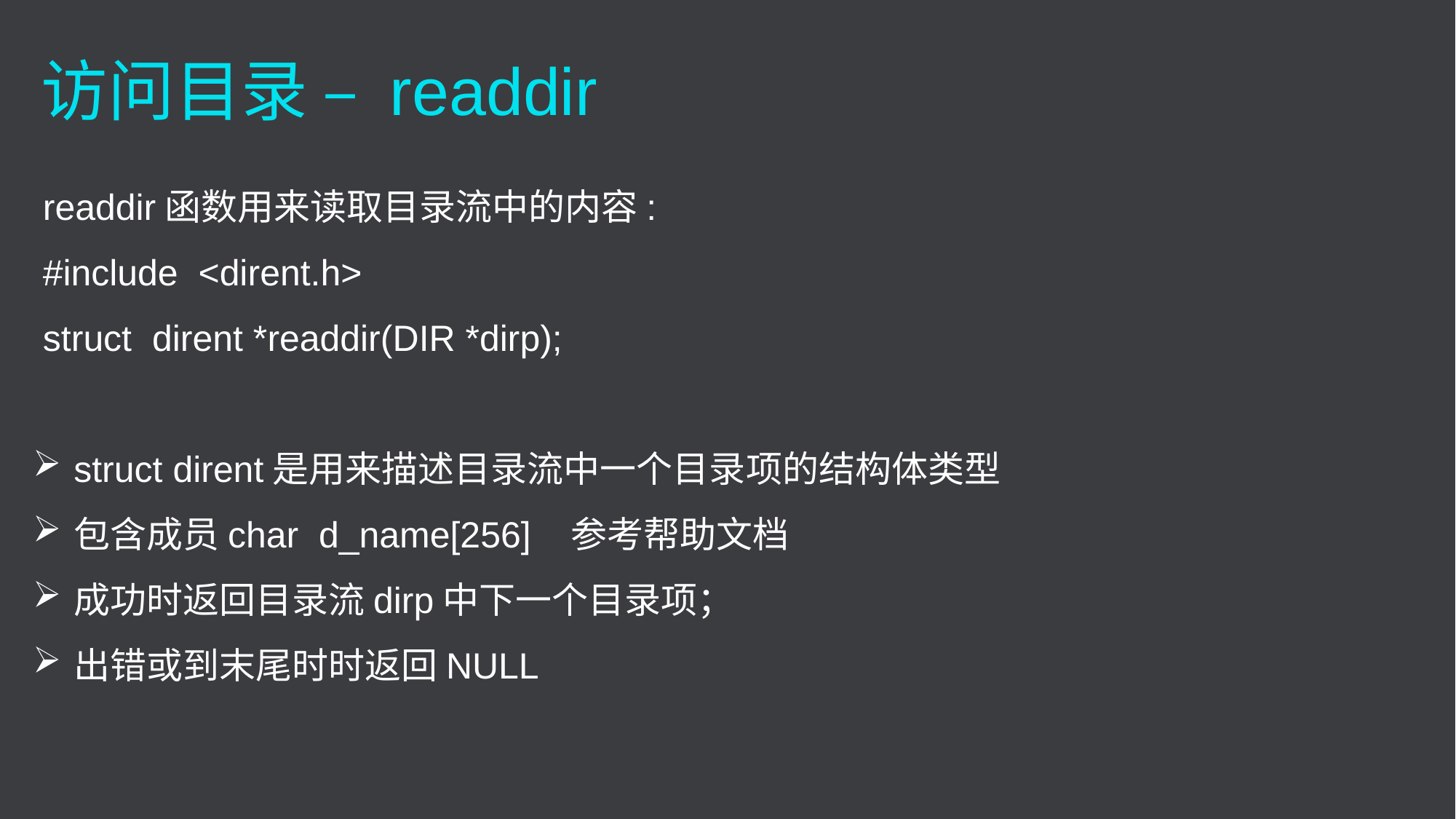

访问目录 – readdir
 readdir函数用来读取目录流中的内容:
 #include  <dirent.h>
 struct  dirent *readdir(DIR *dirp);

struct dirent是用来描述目录流中一个目录项的结构体类型
包含成员char  d_name[256]   参考帮助文档
成功时返回目录流dirp中下一个目录项；
出错或到末尾时时返回NULL